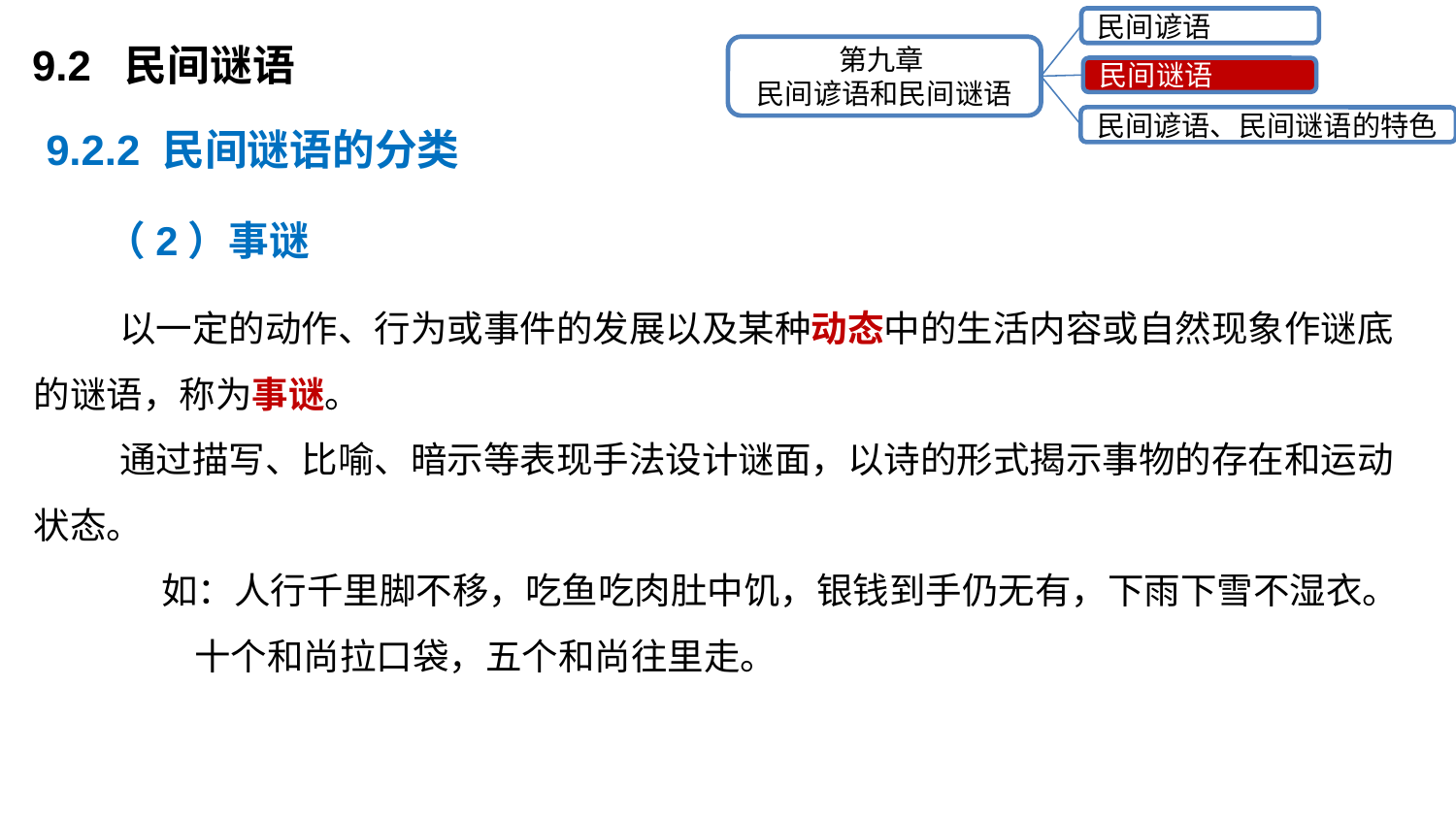

9.2  民间谜语
民间谚语
第九章
民间谚语和民间谜语
民间谜语
民间谚语、民间谜语的特色
9.2.2 民间谜语的分类
（2）事谜
以一定的动作、行为或事件的发展以及某种动态中的生活内容或自然现象作谜底的谜语，称为事谜。
通过描写、比喻、暗示等表现手法设计谜面，以诗的形式揭示事物的存在和运动状态。
    如：人行千里脚不移，吃鱼吃肉肚中饥，银钱到手仍无有，下雨下雪不湿衣。
        十个和尚拉口袋，五个和尚往里走。